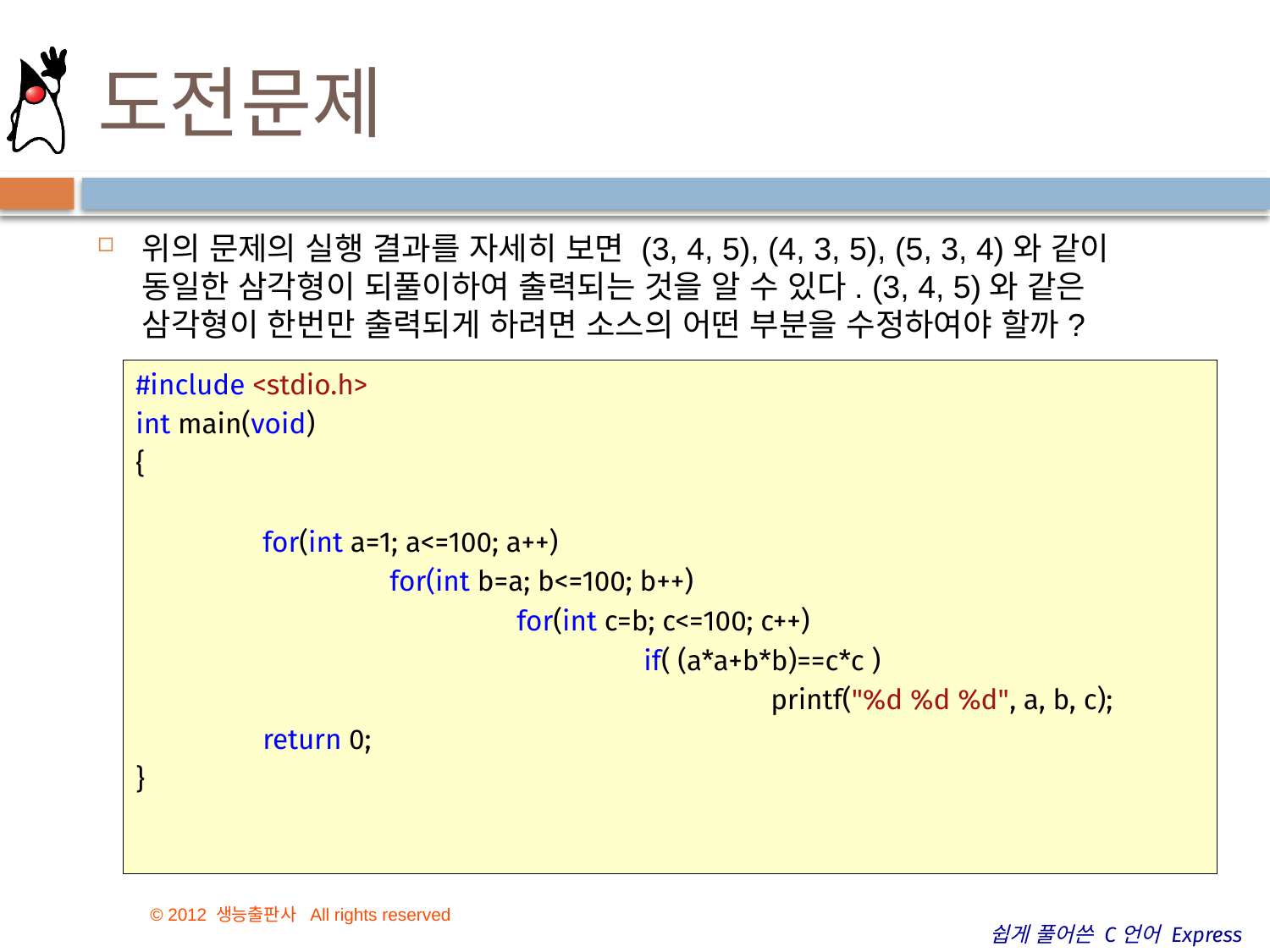

# 도전문제
위의 문제의 실행 결과를 자세히 보면 (3, 4, 5), (4, 3, 5), (5, 3, 4)와 같이 동일한 삼각형이 되풀이하여 출력되는 것을 알 수 있다. (3, 4, 5)와 같은 삼각형이 한번만 출력되게 하려면 소스의 어떤 부분을 수정하여야 할까?

#include <stdio.h>
int main(void)
{

	for(int a=1; a<=100; a++)
		for(int b=a; b<=100; b++)
			for(int c=b; c<=100; c++)
				if( (a*a+b*b)==c*c )
					printf("%d %d %d", a, b, c);
	return 0;
}